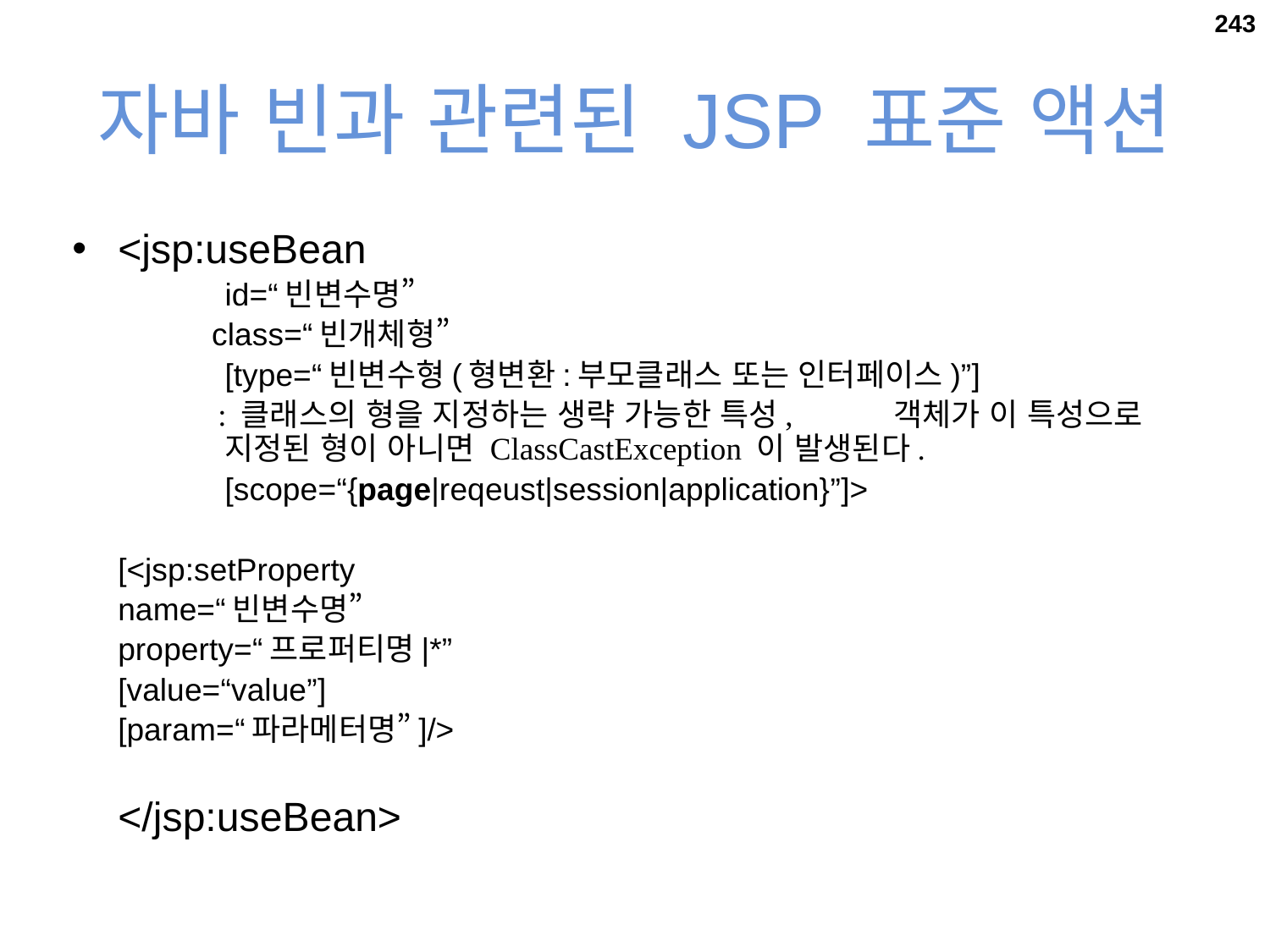

243
# 자바 빈과 관련된 JSP 표준 액션
<jsp:useBean
	id=“빈변수명”
  class=“빈개체형”
	[type=“빈변수형(형변환:부모클래스 또는 인터페이스)”]
   : 클래스의 형을 지정하는 생략 가능한 특성,            객체가 이 특성으로 지정된 형이 아니면 ClassCastException 이 발생된다.
	[scope=“{page|reqeust|session|application}”]>

		[<jsp:setProperty
				name=“빈변수명”
				property=“프로퍼티명|*”
				[value=“value”]
				[param=“파라메터명”]/>

	</jsp:useBean>